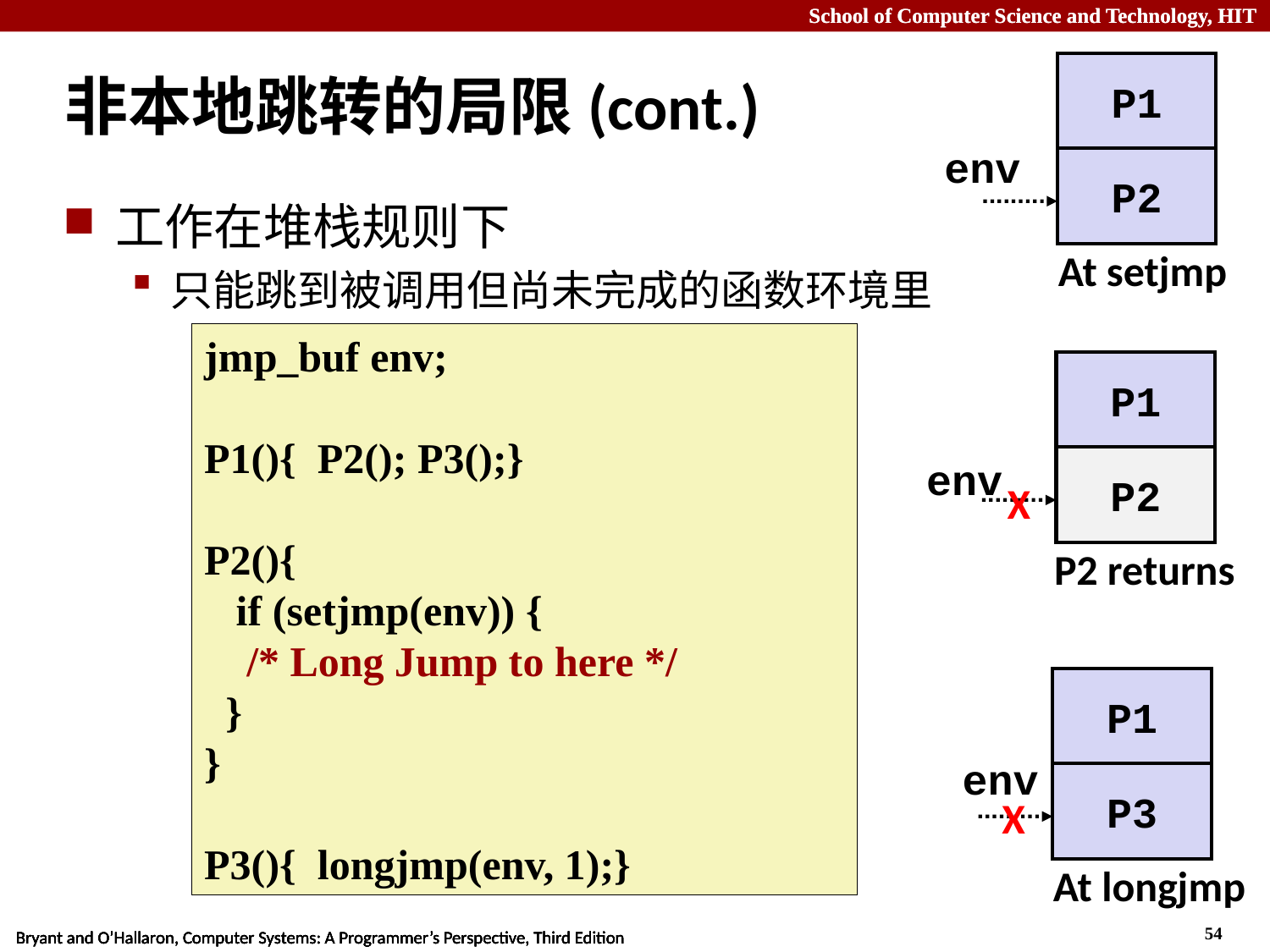

# 非本地跳转的局限(cont.)
P1
P2

At setjmp
env
工作在堆栈规则下
只能跳到被调用但尚未完成的函数环境里
jmp_buf env;

P1(){  P2(); P3();}

P2(){
   if (setjmp(env)) {
    /* Long Jump to here */
  }
}

P3(){  longjmp(env, 1);}
P1
env
P2
X

P2 returns
P1
env
P3
X

At longjmp